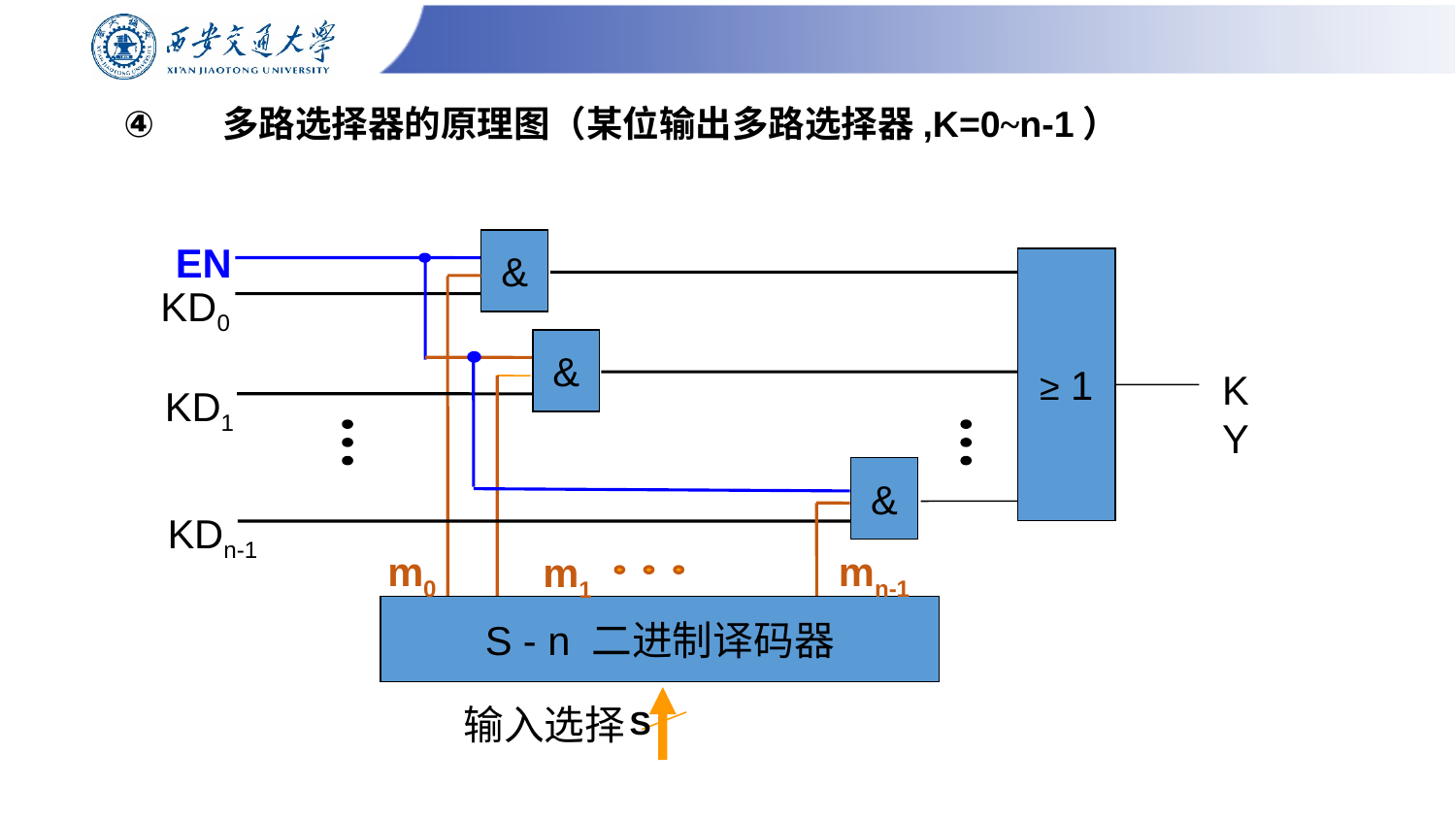

# 多路选择器的原理图（某位输出多路选择器,K=0~n-1）
EN
&
≥ 1

KD0

&

KY

KD1

&

KDn-1

m0
mn-1
m1

S - n 二进制译码器

 输入选择
S